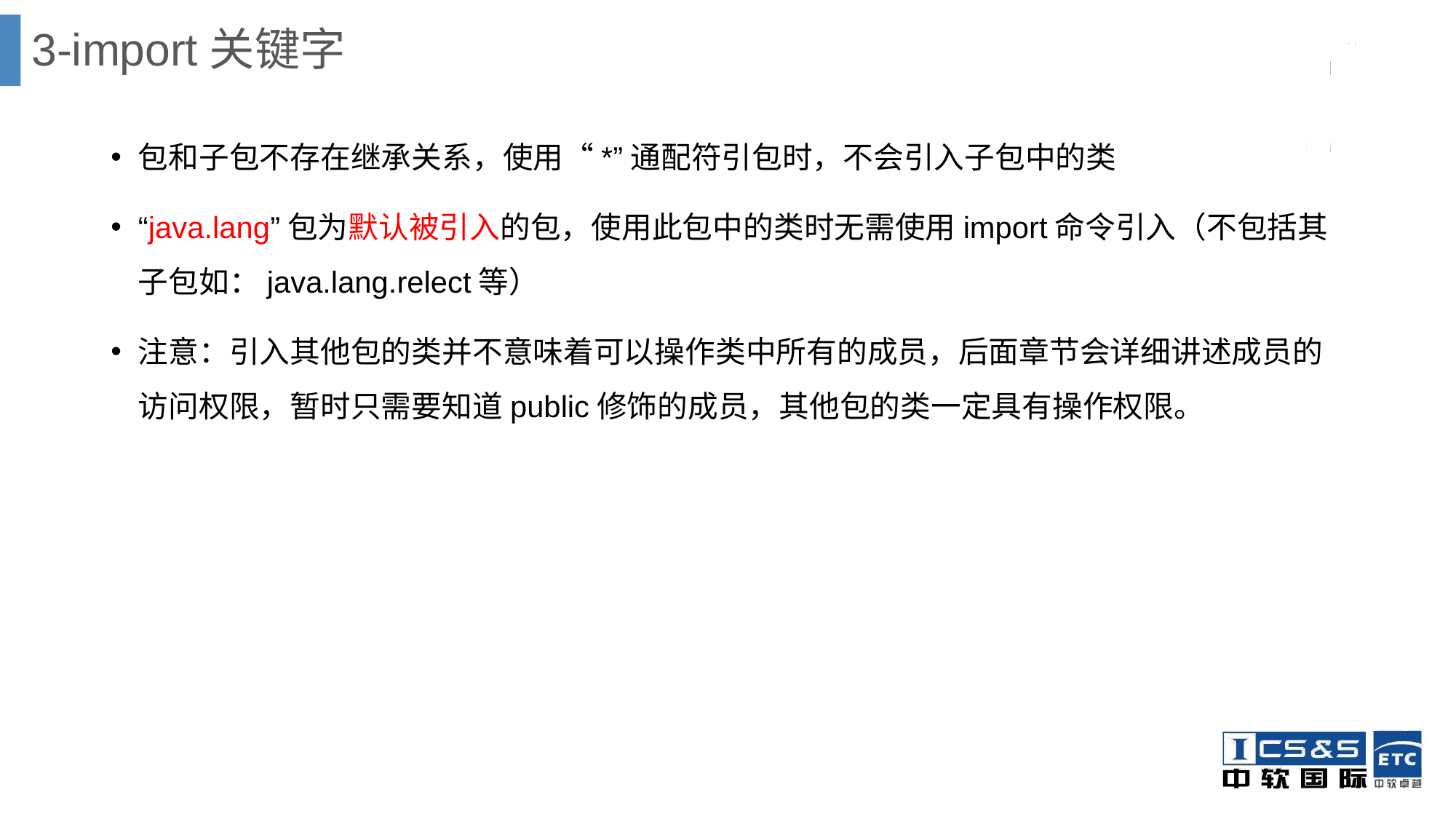

# 3-import关键字
包和子包不存在继承关系，使用“*”通配符引包时，不会引入子包中的类
“java.lang”包为默认被引入的包，使用此包中的类时无需使用import命令引入（不包括其子包如：java.lang.relect等）
注意：引入其他包的类并不意味着可以操作类中所有的成员，后面章节会详细讲述成员的访问权限，暂时只需要知道public修饰的成员，其他包的类一定具有操作权限。